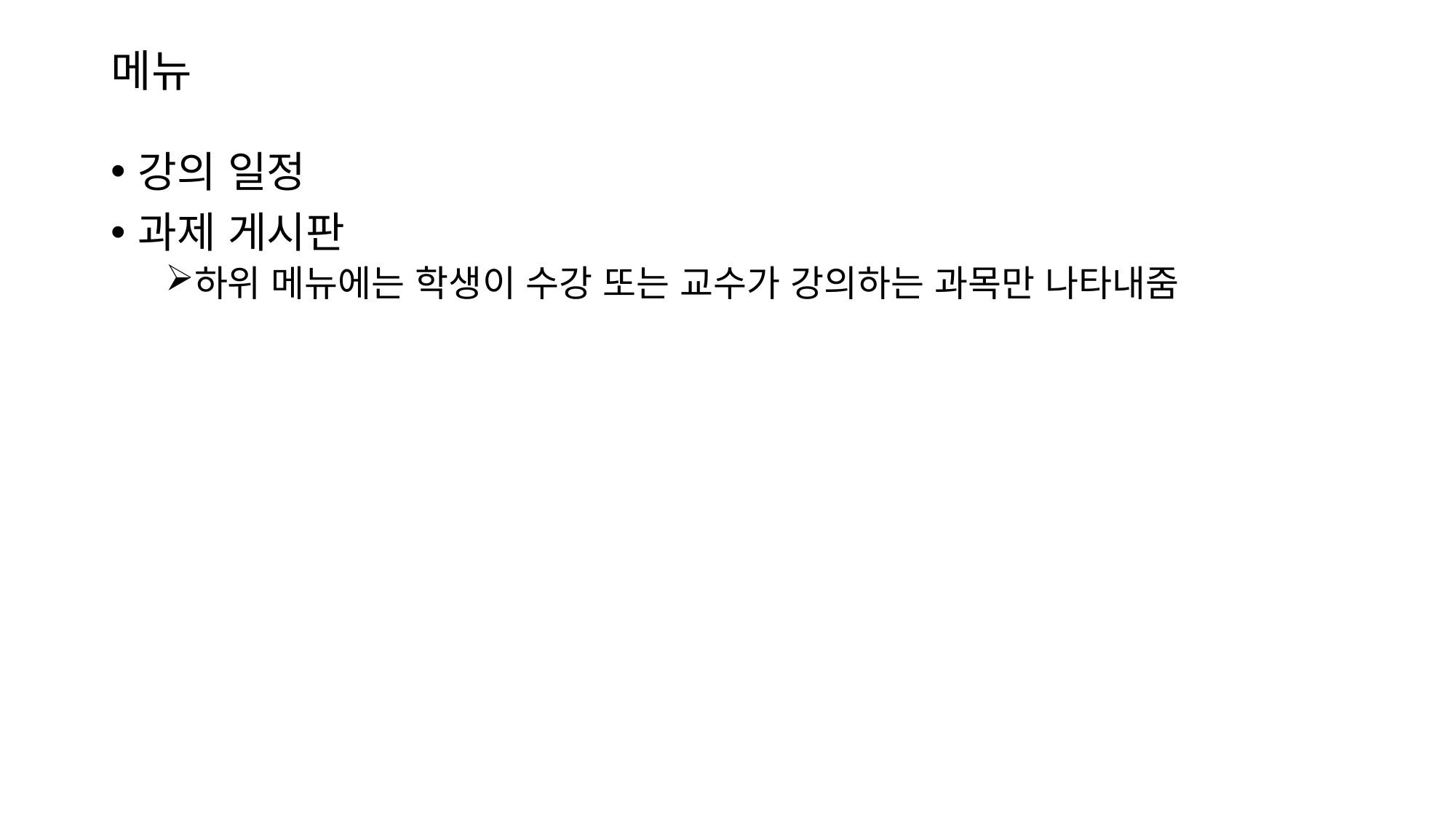

# 메뉴
강의 일정
과제 게시판
하위 메뉴에는 학생이 수강 또는 교수가 강의하는 과목만 나타내줌